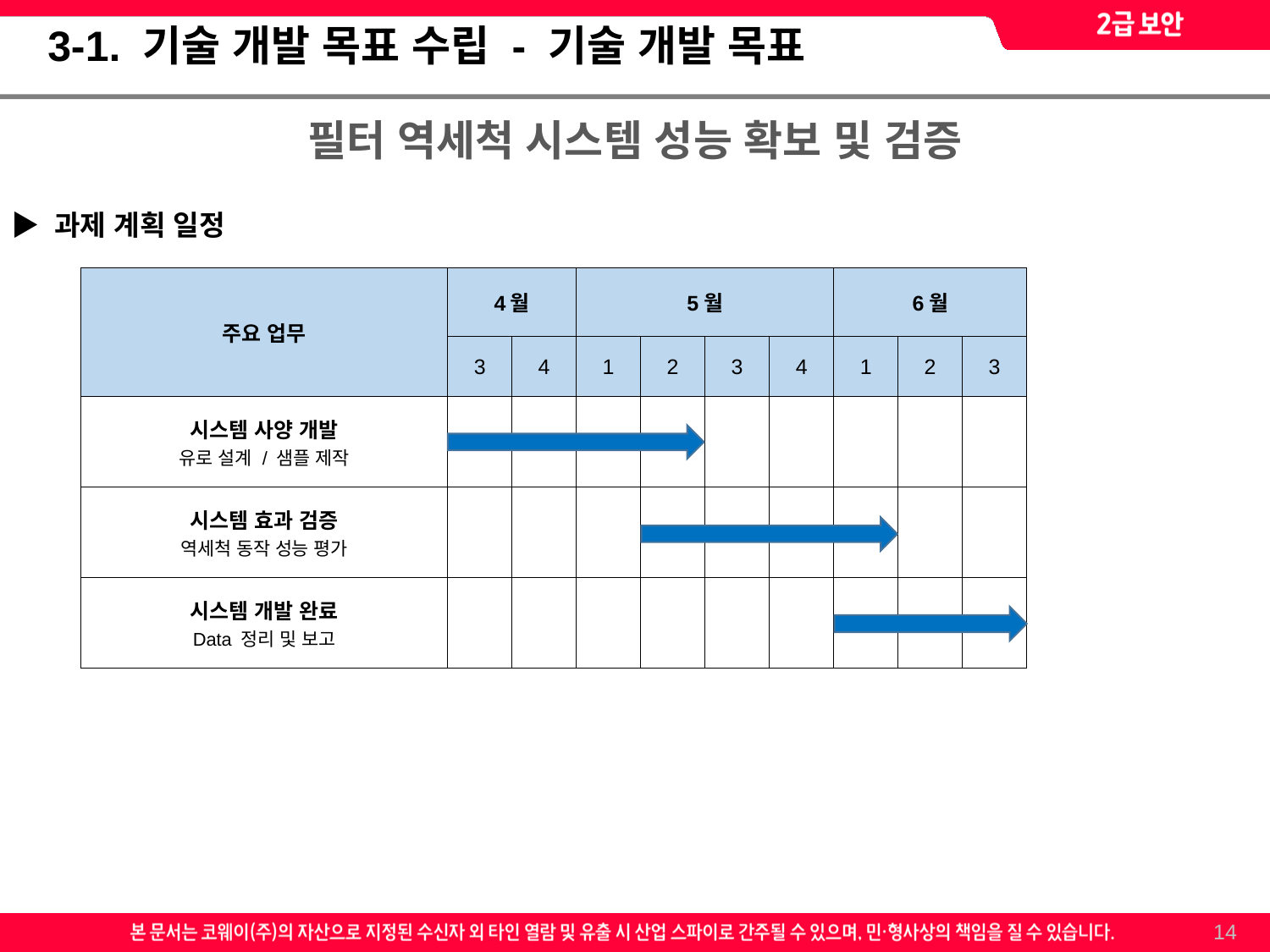

필수
3-1. 기술 개발 목표 수립 - 기술 개발 목표
필터 역세척 시스템 성능 확보 및 검증
▶ 과제 계획 일정
| 주요 업무 | 4월 |  | 5월 |  |  |  | 6월 |  |  |
| --- | --- | --- | --- | --- | --- | --- | --- | --- | --- |
|  | 3 | 4 | 1 | 2 | 3 | 4 | 1 | 2 | 3 |
| 시스템 사양 개발 유로 설계 / 샘플 제작 |  |  |  |  |  |  |  |  |  |
| 시스템 효과 검증 역세척 동작 성능 평가 |  |  |  |  |  |  |  |  |  |
| 시스템 개발 완료 Data 정리 및 보고 |  |  |  |  |  |  |  |  |  |

14